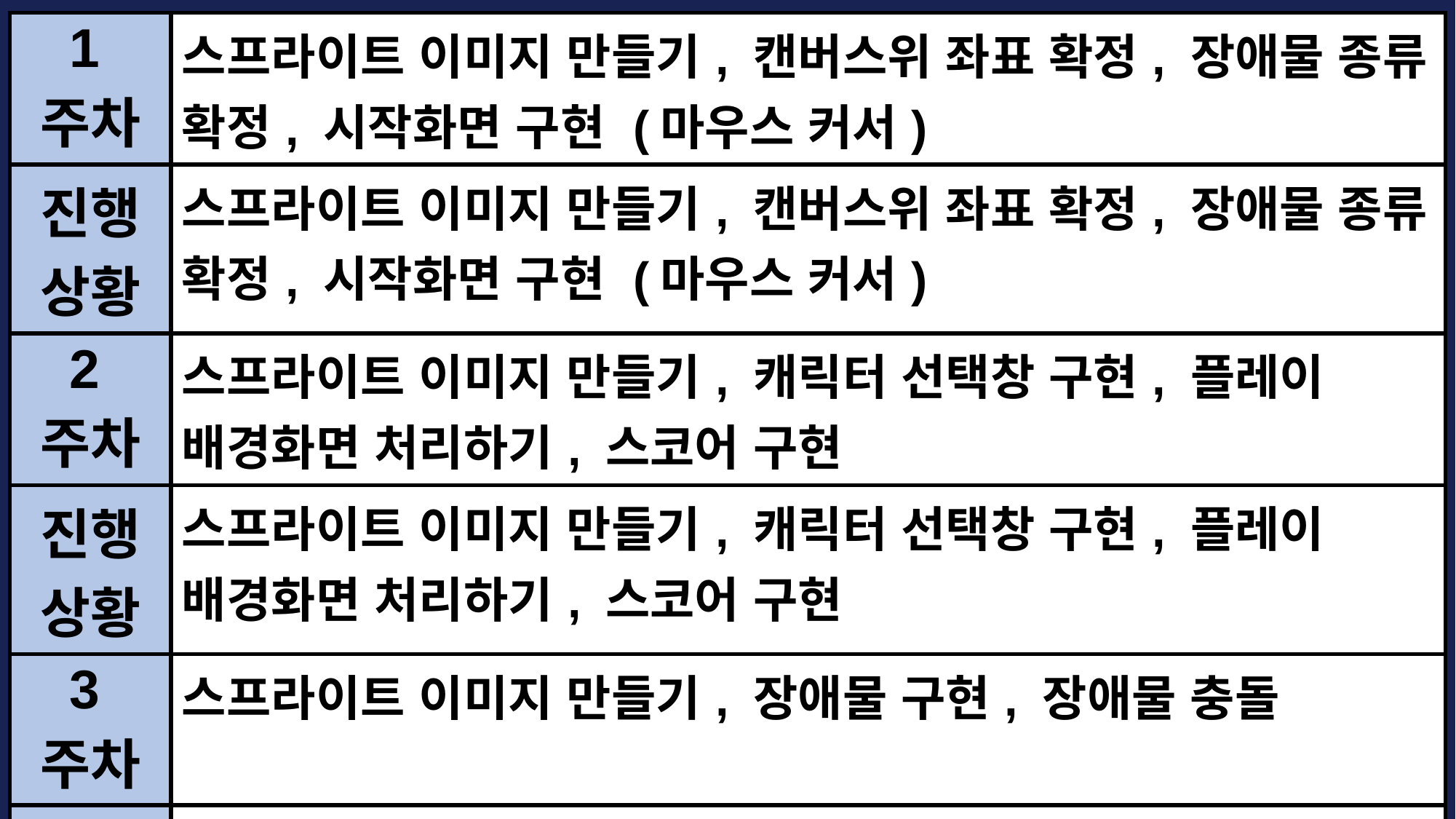

| 1주차 | 스프라이트 이미지 만들기, 캔버스위 좌표 확정, 장애물 종류 확정, 시작화면 구현 (마우스 커서) |
| --- | --- |
| 진행상황 | 스프라이트 이미지 만들기, 캔버스위 좌표 확정, 장애물 종류 확정, 시작화면 구현 (마우스 커서) |
| 2주차 | 스프라이트 이미지 만들기, 캐릭터 선택창 구현, 플레이 배경화면 처리하기, 스코어 구현 |
| 진행상황 | 스프라이트 이미지 만들기, 캐릭터 선택창 구현, 플레이 배경화면 처리하기, 스코어 구현 |
| 3주차 | 스프라이트 이미지 만들기, 장애물 구현, 장애물 충돌 |
| 진행상황 | 스프라이트 이미지 만들기, 장애물 구현, 장애물 충돌 |
| 4주차 | 스프라이트 이미지 만들기, 캐릭터 뛰기, 뒤집히기 구현, 맵 구성 |
| 진행상황 | 스프라이트 이미지 만들기, 캐릭터 뛰기, 뒤집히기 구현, 맵 구성 |
| 5주차 | 구슬 획득 및 반납 구현하기, 캐릭터 뒤를 따라가는 획득된 구슬 구현하기 |
| 진행상황 | 구슬 획득 및 반납 구현하기, 캐릭터 뒤를 따라가는 획득된 구슬 구현하기, 구슬이 뛰지않음 |